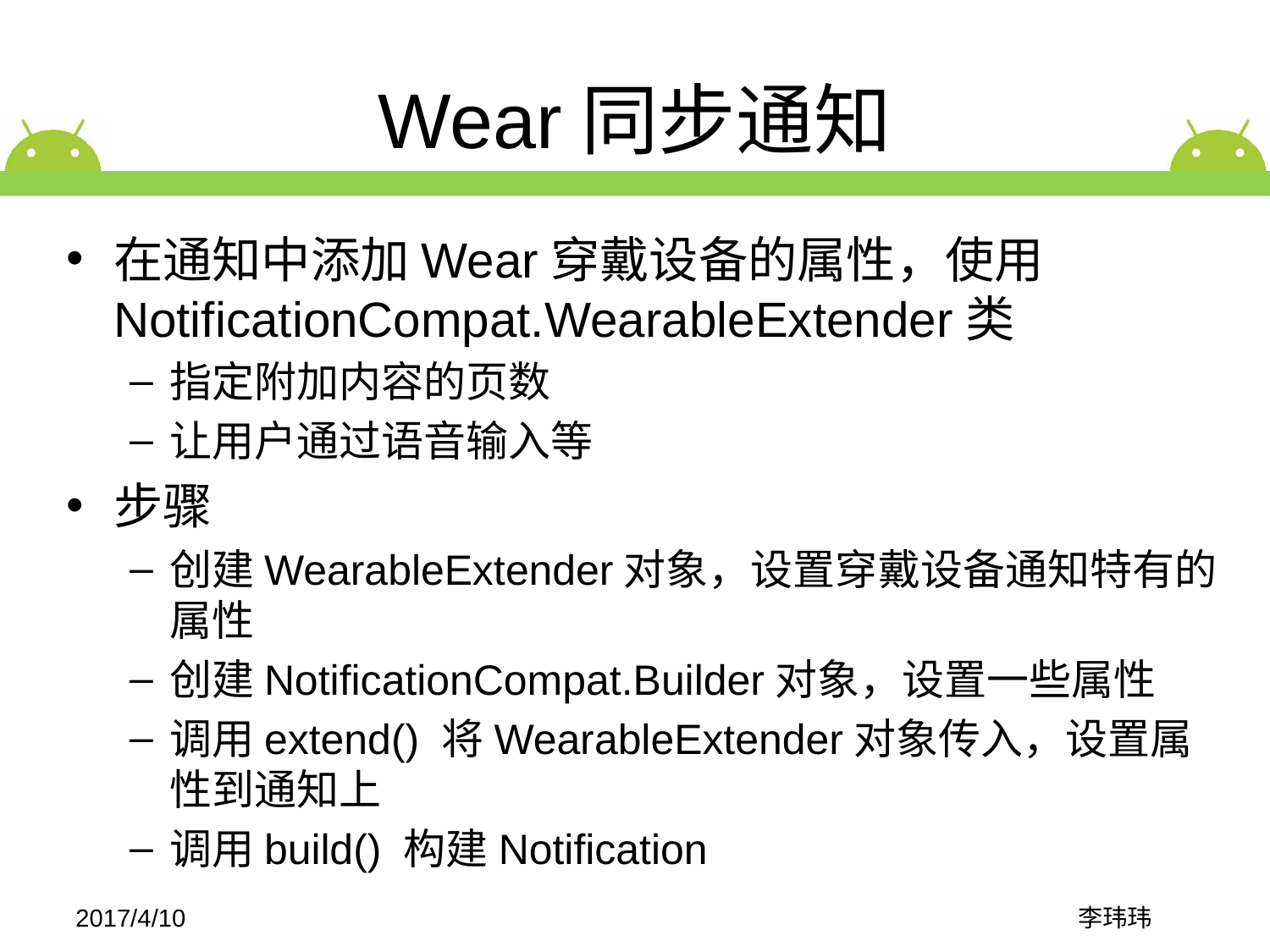

# Wear同步通知
在通知中添加Wear穿戴设备的属性，使用NotificationCompat.WearableExtender类
指定附加内容的页数
让用户通过语音输入等
步骤
创建WearableExtender对象，设置穿戴设备通知特有的属性
创建NotificationCompat.Builder对象，设置一些属性
调用extend() 将WearableExtender对象传入，设置属性到通知上
调用build() 构建Notification